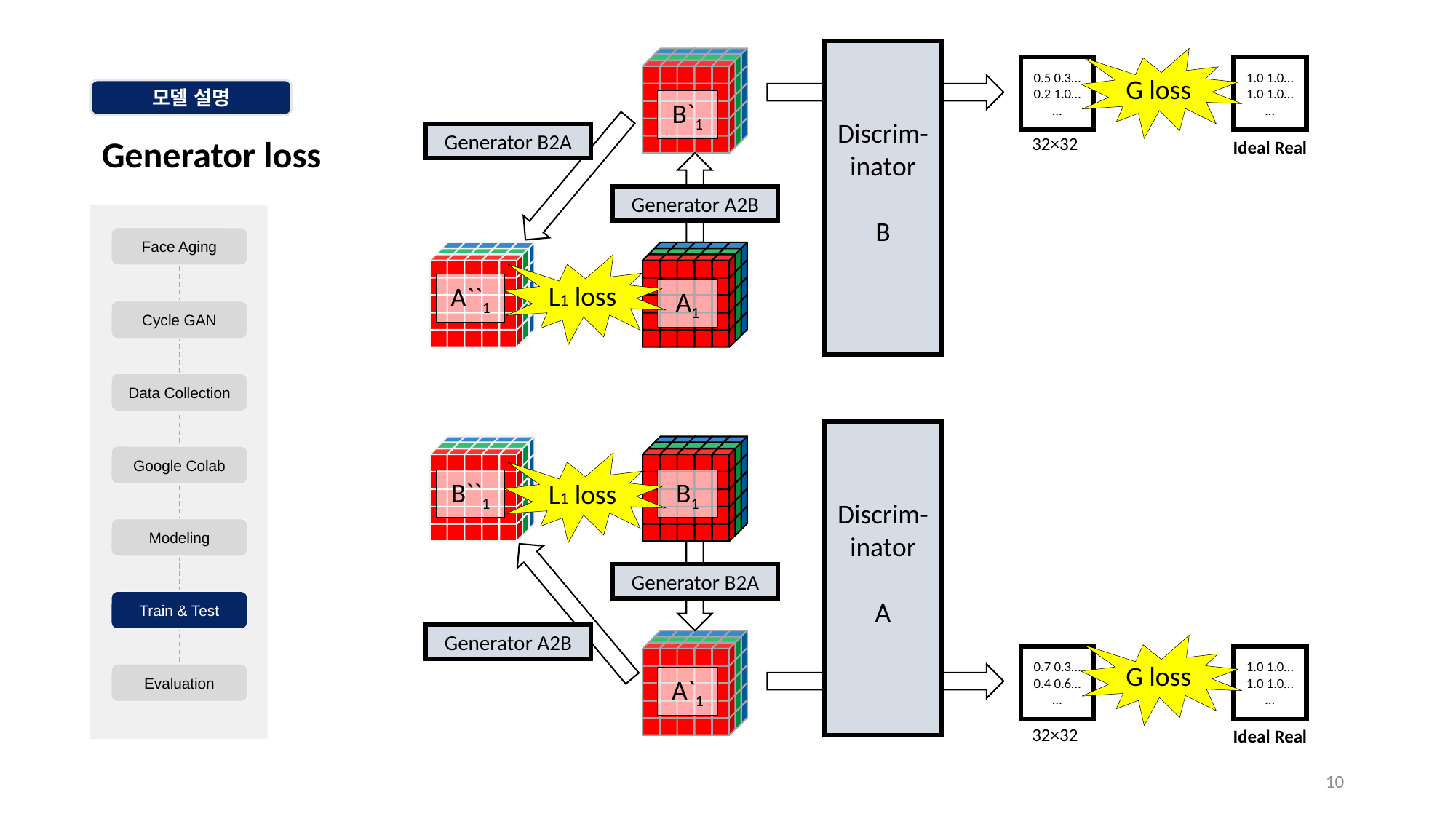

Discrim-inator

B

G loss
0.5 0.3… 0.2 1.0…
…
1.0 1.0… 1.0 1.0…
…
모델 설명

B`1

Generator B2A
Generator loss
32×32
Ideal Real

Generator A2B

Face Aging

L1 loss
A``1
A1
Cycle GAN
Data Collection
Discrim-inator

A

Google Colab

L1 loss
B``1
B1
Modeling

Generator B2A
Train & Test
Generator A2B

G loss
0.7 0.3… 0.4 0.6…
…
1.0 1.0… 1.0 1.0…
…
Evaluation
A`1
32×32
Ideal Real
10